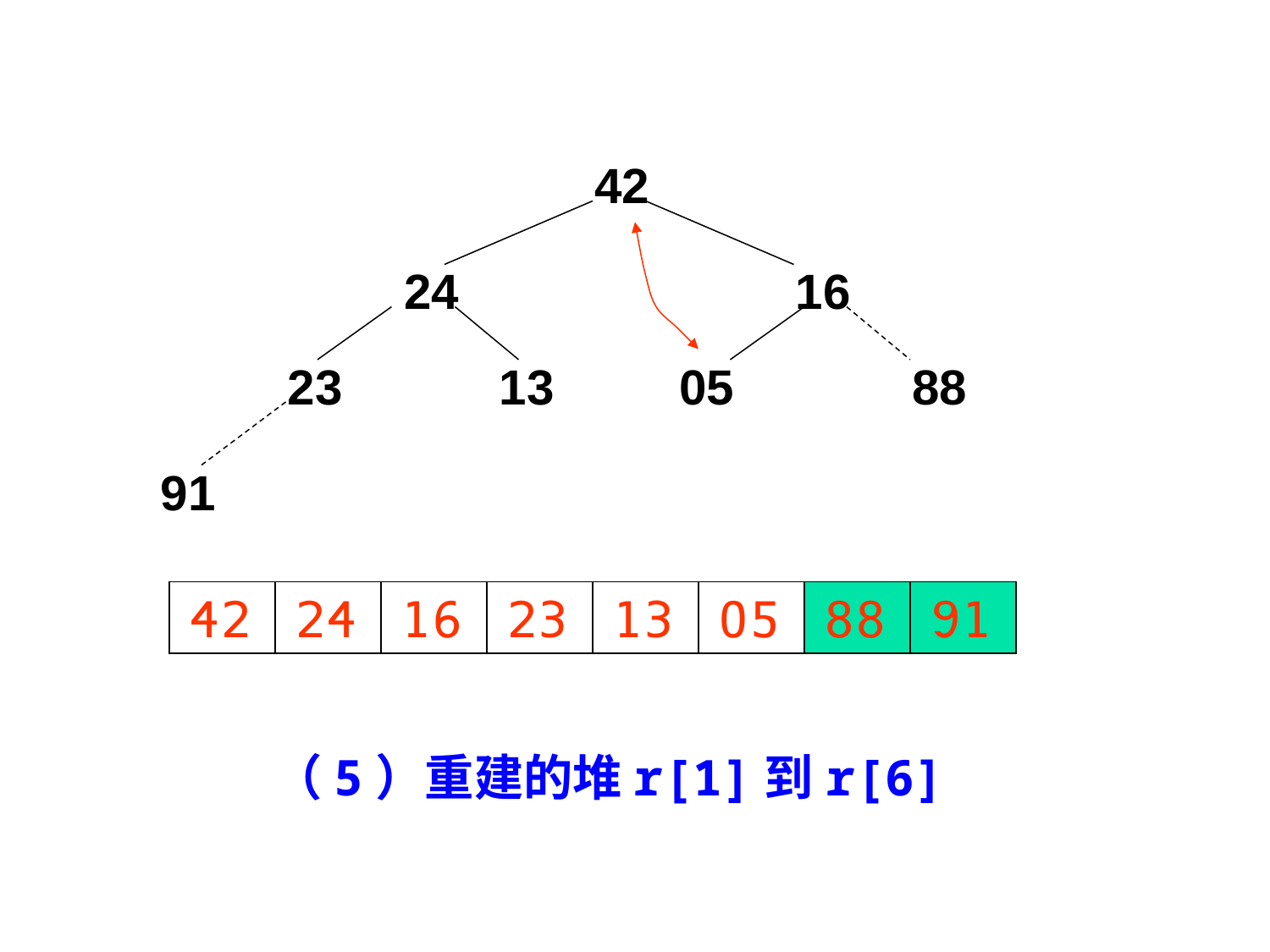

42

24
16

23
13
05
88

91
42
24
16
23
13
05
88
91
（5）重建的堆r[1]到r[6]